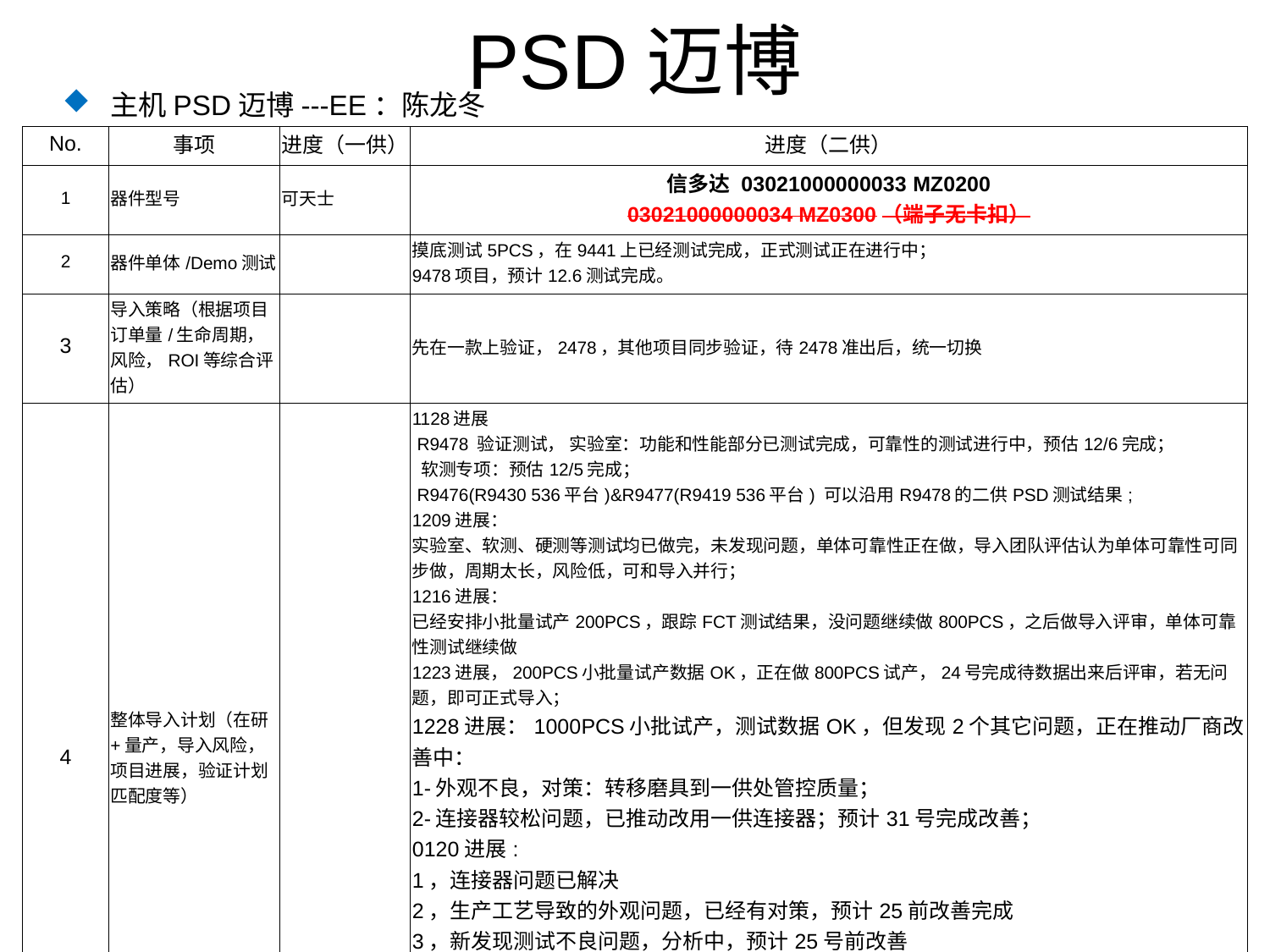

# PSD迈博
主机PSD迈博---EE：陈龙冬
| No. | 事项 | 进度（一供） | 进度（二供） |
| --- | --- | --- | --- |
| 1 | 器件型号 | 可天士 | 信多达 03021000000033 MZ0200 03021000000034 MZ0300（端子无卡扣） |
| 2 | 器件单体/Demo测试 |  | 摸底测试5PCS，在9441上已经测试完成，正式测试正在进行中； 9478项目，预计12.6测试完成。 |
| 3 | 导入策略（根据项目订单量/生命周期，风险，ROI等综合评估） |  | 先在一款上验证，2478，其他项目同步验证，待2478准出后，统一切换 |
| 4 | 整体导入计划（在研+量产，导入风险，项目进展，验证计划匹配度等） |  | 1128进展 R9478 验证测试， 实验室：功能和性能部分已测试完成，可靠性的测试进行中，预估12/6完成； 软测专项：预估12/5完成； R9476(R9430 536平台)&R9477(R9419 536平台) 可以沿用R9478的二供PSD测试结果; 1209进展： 实验室、软测、硬测等测试均已做完，未发现问题，单体可靠性正在做，导入团队评估认为单体可靠性可同步做，周期太长，风险低，可和导入并行； 1216进展： 已经安排小批量试产200PCS，跟踪FCT测试结果，没问题继续做800PCS，之后做导入评审，单体可靠性测试继续做 1223进展，200PCS小批量试产数据OK，正在做800PCS试产，24号完成待数据出来后评审，若无问题，即可正式导入； 1228进展：1000PCS小批试产，测试数据OK，但发现2个其它问题，正在推动厂商改善中： 1-外观不良，对策：转移磨具到一供处管控质量； 2-连接器较松问题，已推动改用一供连接器；预计31号完成改善； 0120进展: 1，连接器问题已解决 2，生产工艺导致的外观问题，已经有对策，预计25前改善完成 3，新发现测试不良问题，分析中，预计25号前改善 0210进展： 1、外观问题已解决，新模具12号试模，20号前测试样品 2、测试问题已分析，已改 0217进展: 1，试模样品初看没什么问题，待送样，19号开始测试 |